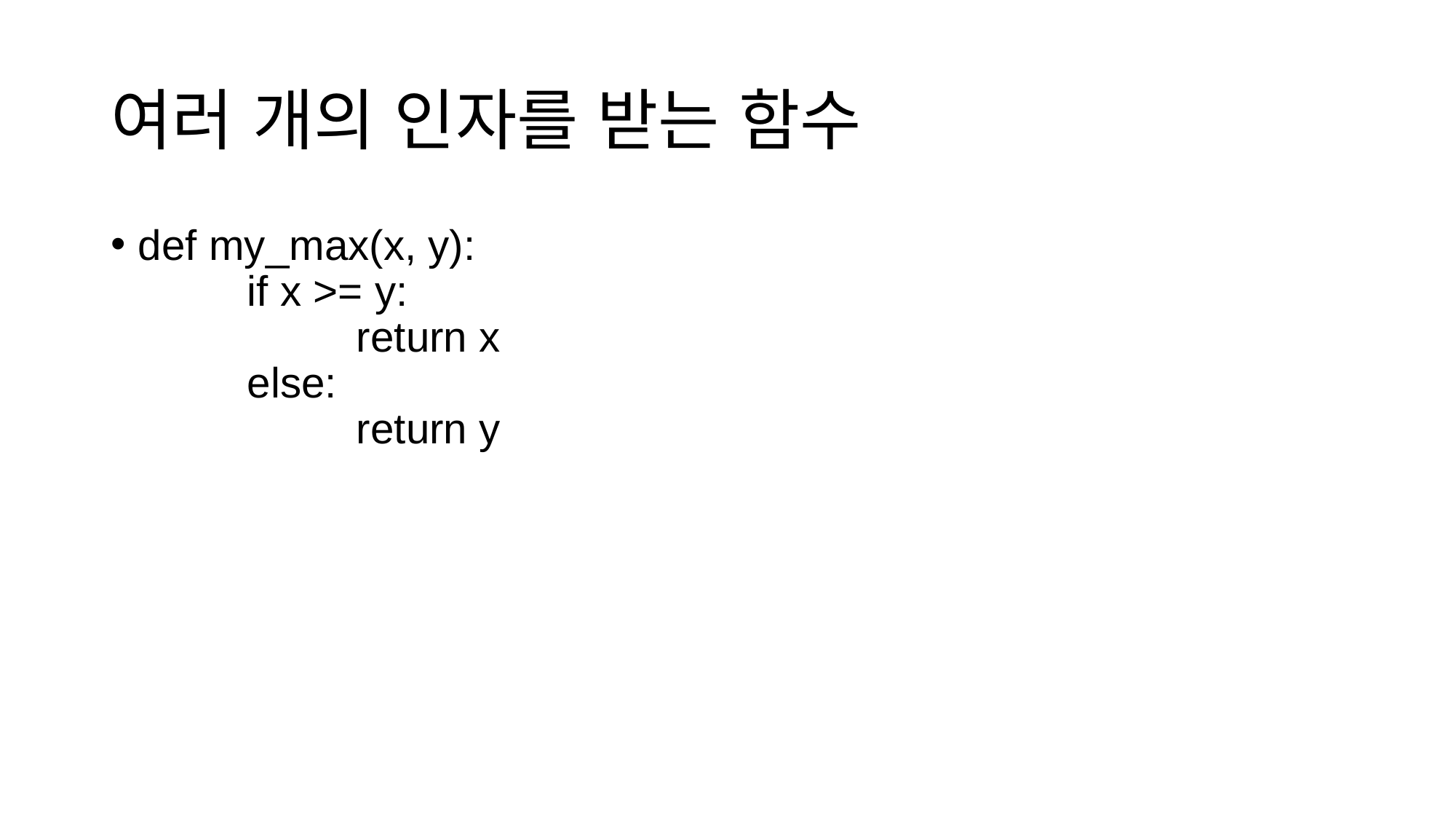

# 여러 개의 인자를 받는 함수
def my_max(x, y):
	if x >= y:
		return x
	else:
		return y